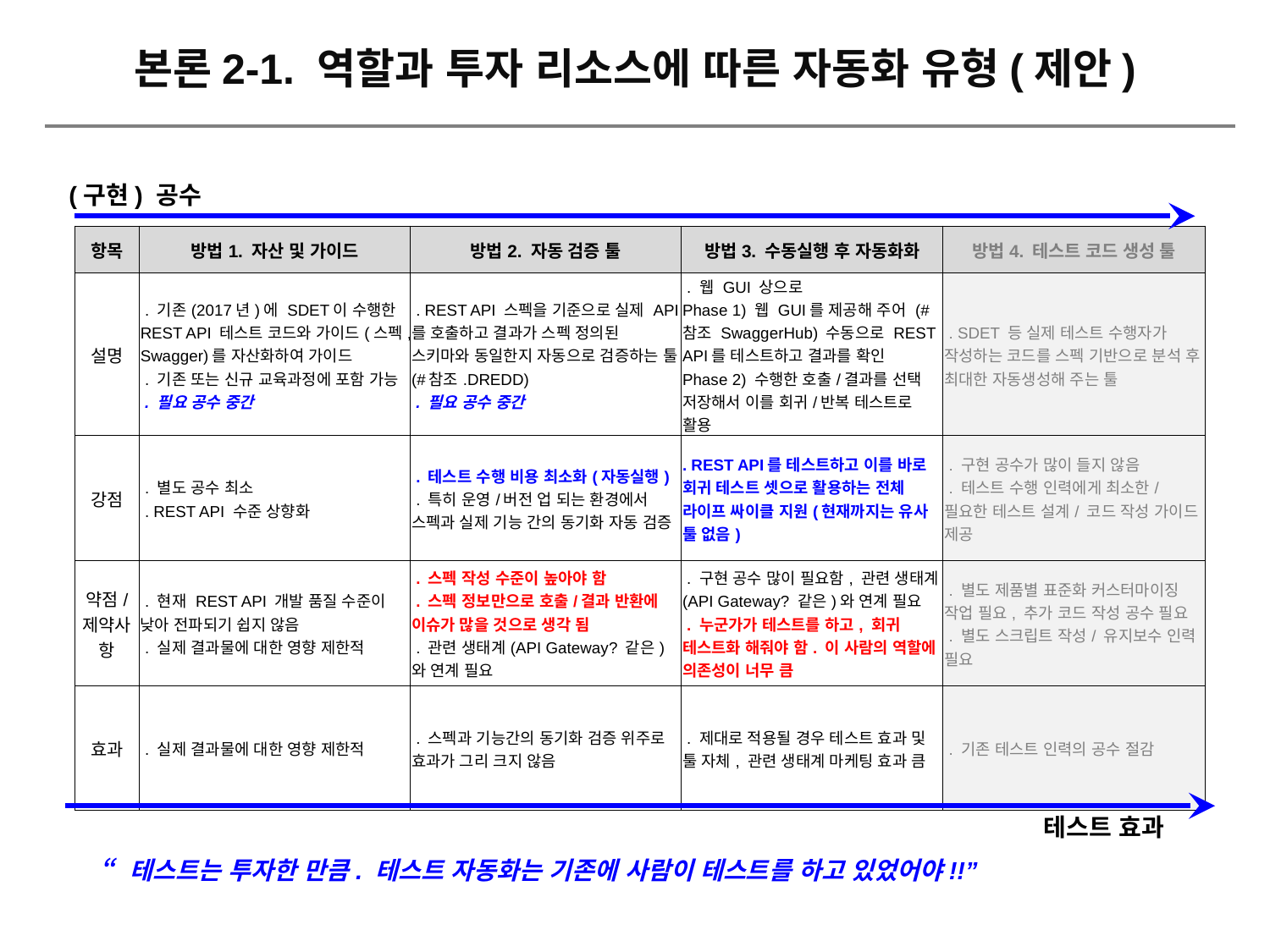

본론2-1. 역할과 투자 리소스에 따른 자동화 유형(제안)
(구현) 공수
| 항목 | 방법1. 자산 및 가이드 | 방법2. 자동 검증 툴 | 방법3. 수동실행 후 자동화화 | 방법4. 테스트 코드 생성 툴 |
| --- | --- | --- | --- | --- |
| 설명 | . 기존(2017년)에 SDET이 수행한 REST API 테스트 코드와 가이드(스펙,Swagger)를 자산화하여 가이드 . 기존 또는 신규 교육과정에 포함 가능 . 필요 공수 중간 | . REST API 스펙을 기준으로 실제 API를 호출하고 결과가 스펙 정의된 스키마와 동일한지 자동으로 검증하는 툴 (#참조.DREDD) . 필요 공수 중간 | . 웹 GUI 상으로 Phase 1) 웹 GUI를 제공해 주어 (#참조 SwaggerHub) 수동으로 REST API를 테스트하고 결과를 확인 Phase 2) 수행한 호출/결과를 선택 저장해서 이를 회귀/반복 테스트로 활용 | . SDET 등 실제 테스트 수행자가 작성하는 코드를 스펙 기반으로 분석 후 최대한 자동생성해 주는 툴 |
| 강점 | . 별도 공수 최소 . REST API 수준 상향화 | . 테스트 수행 비용 최소화(자동실행) . 특히 운영/버전 업 되는 환경에서 스펙과 실제 기능 간의 동기화 자동 검증 | . REST API를 테스트하고 이를 바로 회귀 테스트 셋으로 활용하는 전체 라이프 싸이클 지원(현재까지는 유사 툴 없음) | . 구현 공수가 많이 들지 않음 . 테스트 수행 인력에게 최소한/필요한 테스트 설계/ 코드 작성 가이드 제공 |
| 약점/ 제약사항 | . 현재 REST API 개발 품질 수준이 낮아 전파되기 쉽지 않음 . 실제 결과물에 대한 영향 제한적 | . 스펙 작성 수준이 높아야 함 . 스펙 정보만으로 호출/결과 반환에 이슈가 많을 것으로 생각 됨 . 관련 생태계(API Gateway? 같은)와 연계 필요 | . 구현 공수 많이 필요함, 관련 생태계(API Gateway? 같은)와 연계 필요 . 누군가가 테스트를 하고, 회귀 테스트화 해줘야 함. 이 사람의 역할에 의존성이 너무 큼 | . 별도 제품별 표준화 커스터마이징 작업 필요, 추가 코드 작성 공수 필요 . 별도 스크립트 작성/ 유지보수 인력 필요 |
| 효과 | . 실제 결과물에 대한 영향 제한적 | . 스펙과 기능간의 동기화 검증 위주로 효과가 그리 크지 않음 | . 제대로 적용될 경우 테스트 효과 및 툴 자체, 관련 생태계 마케팅 효과 큼 | . 기존 테스트 인력의 공수 절감 |
테스트 효과
“테스트는 투자한 만큼. 테스트 자동화는 기존에 사람이 테스트를 하고 있었어야!!”